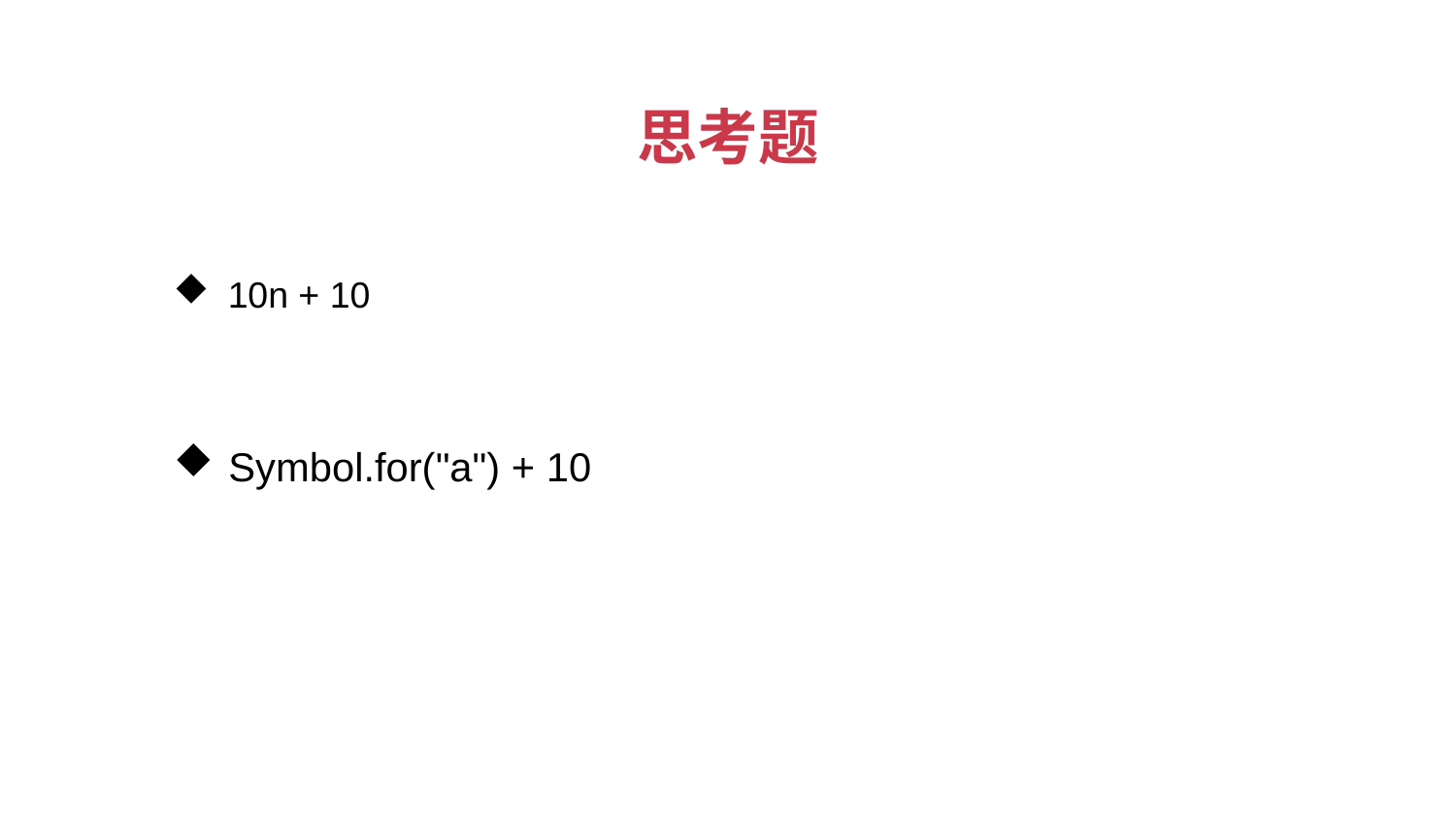

思考题
10n + 10
Symbol.for("a") + 10